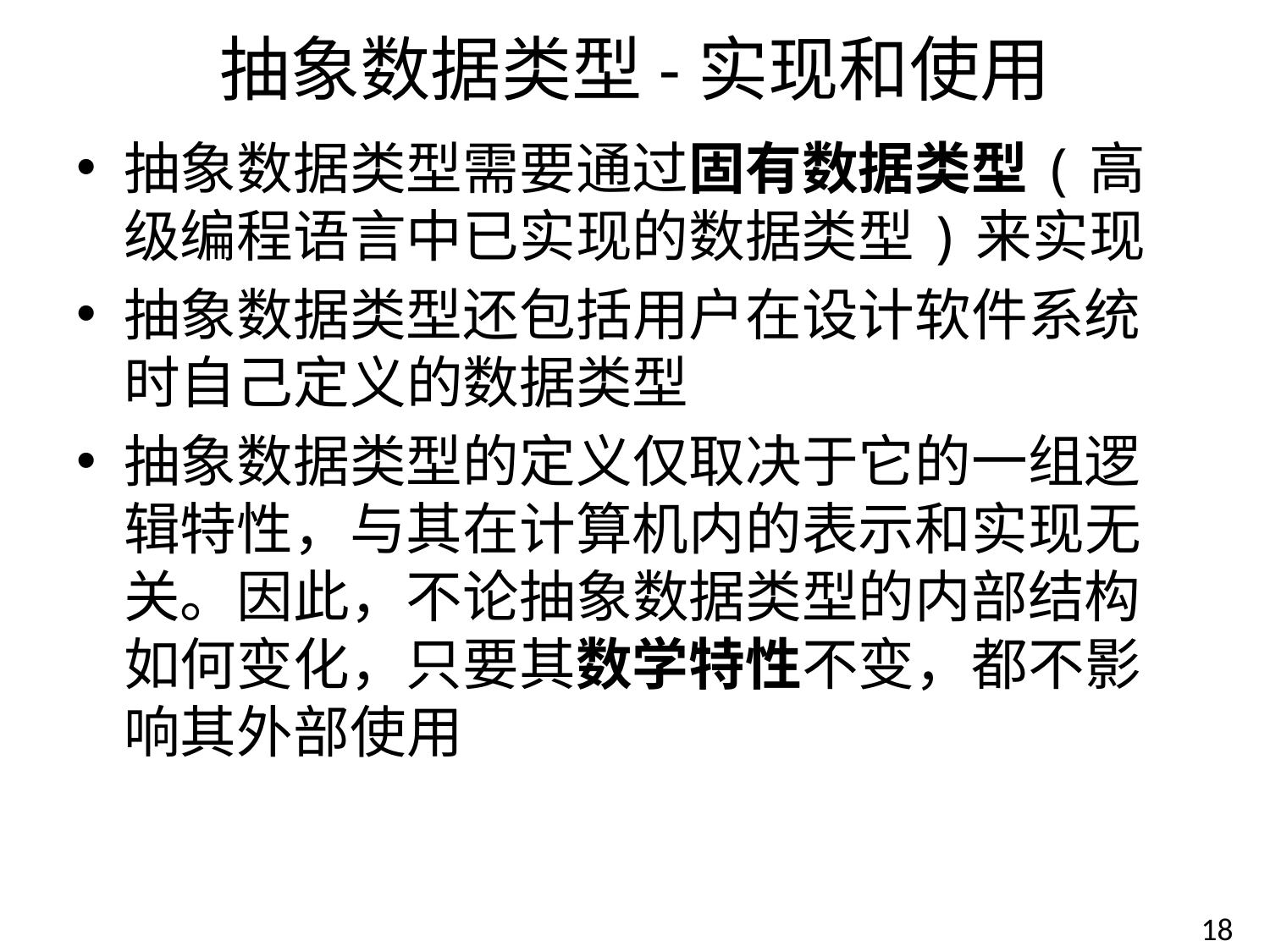

# 抽象数据类型-实现和使用
抽象数据类型需要通过固有数据类型(高级编程语言中已实现的数据类型)来实现
抽象数据类型还包括用户在设计软件系统时自己定义的数据类型
抽象数据类型的定义仅取决于它的一组逻辑特性，与其在计算机内的表示和实现无关。因此，不论抽象数据类型的内部结构如何变化，只要其数学特性不变，都不影响其外部使用

18